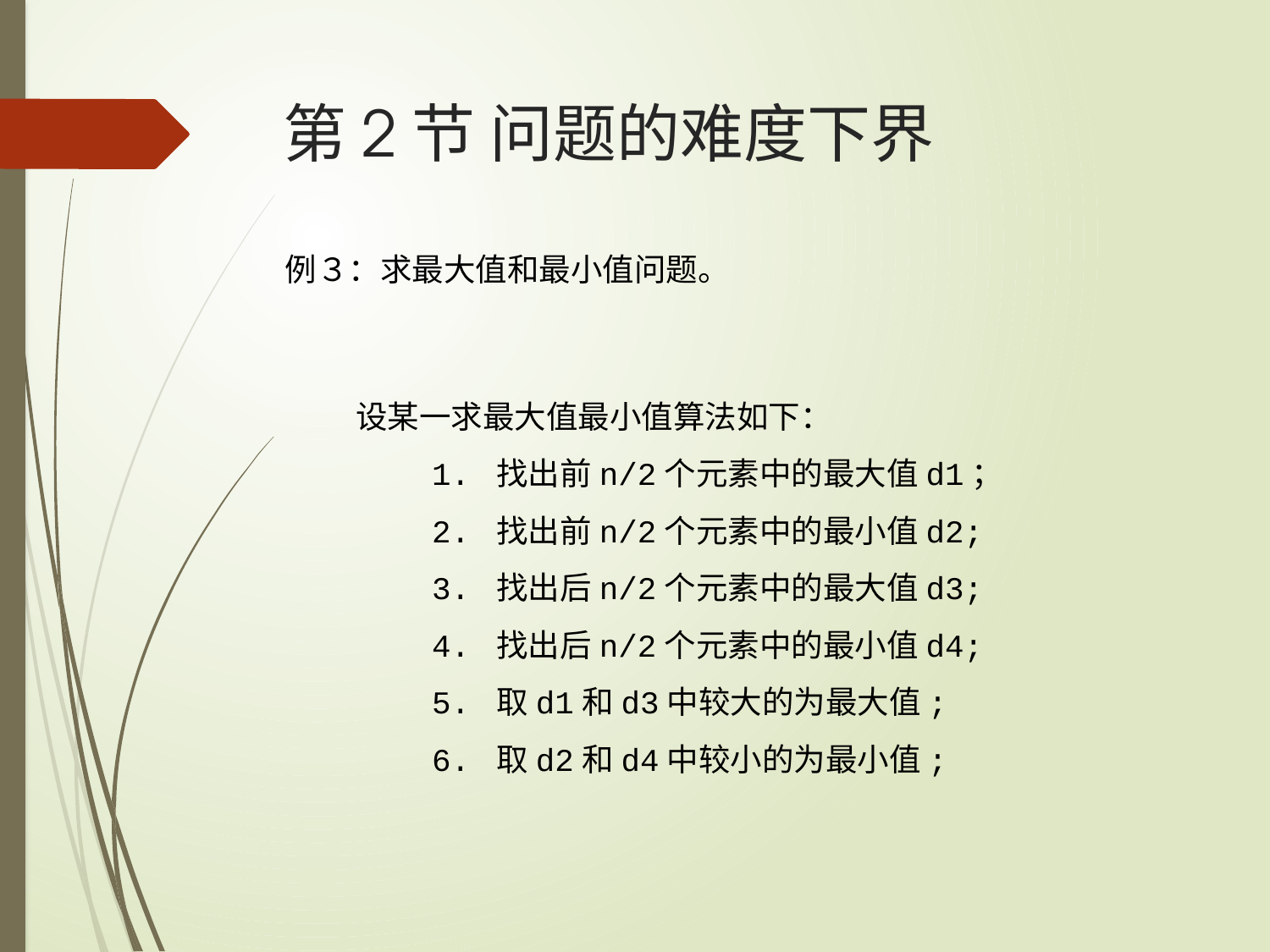

# 第2节 问题的难度下界
例３：求最大值和最小值问题。
设某一求最大值最小值算法如下：
    1. 找出前n/2个元素中的最大值d1；
    2. 找出前n/2个元素中的最小值d2;
    3. 找出后n/2个元素中的最大值d3;
    4. 找出后n/2个元素中的最小值d4;
    5. 取d1和d3中较大的为最大值;
    6. 取d2和d4中较小的为最小值;